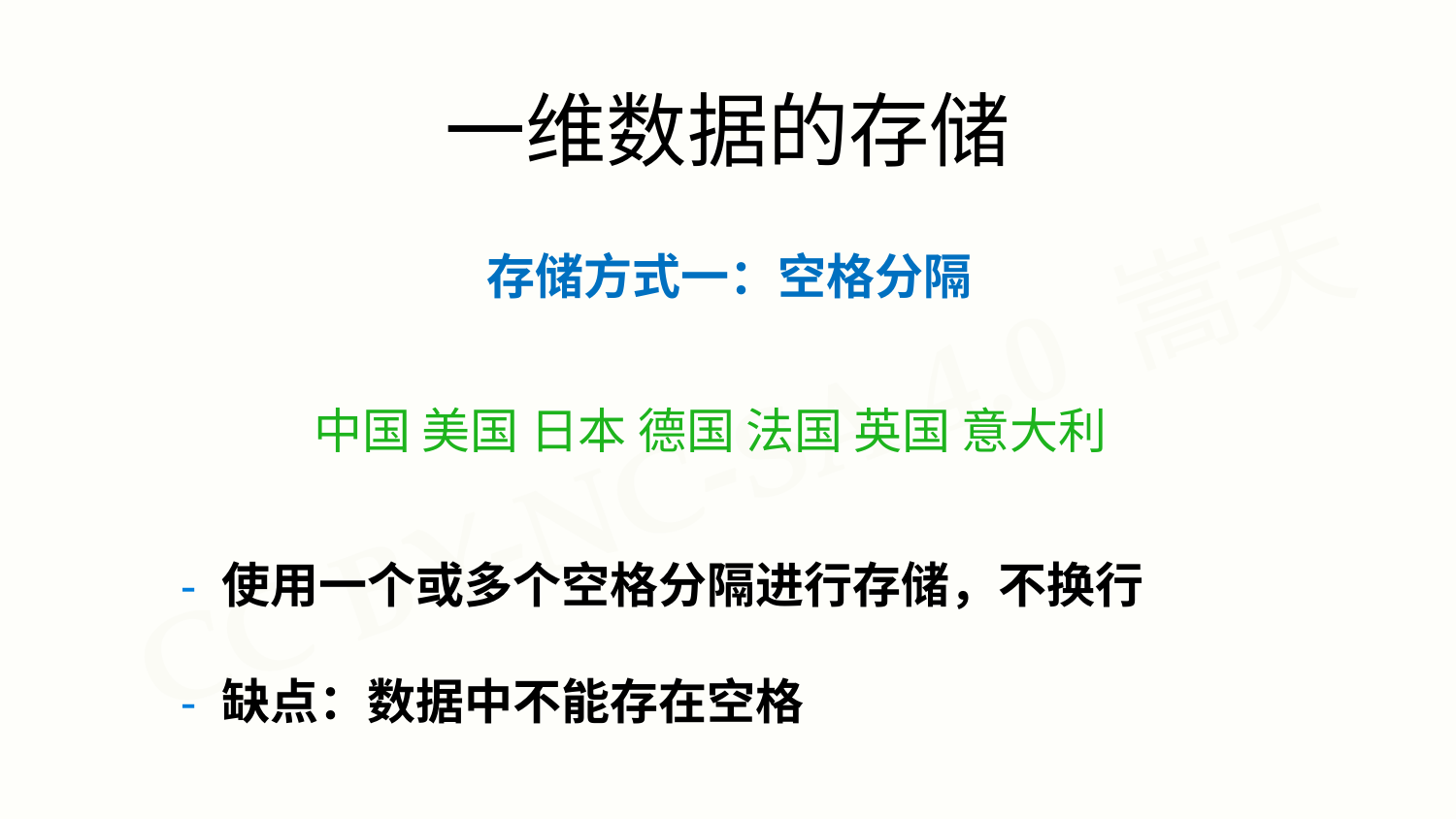

一维数据的存储
存储方式一：空格分隔
中国 美国 日本 德国 法国 英国 意大利
- 使用一个或多个空格分隔进行存储，不换行
- 缺点：数据中不能存在空格